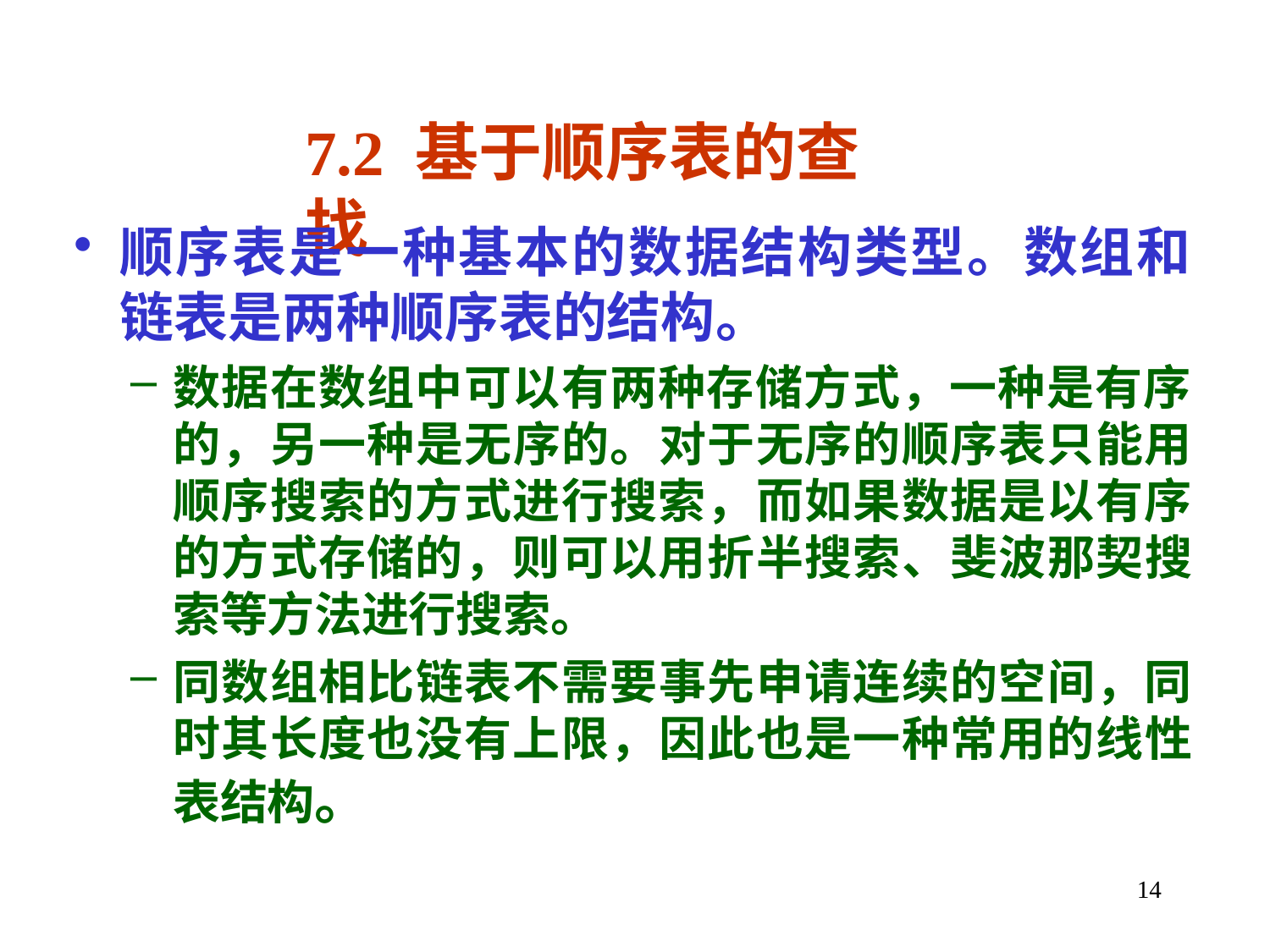

7.2 基于顺序表的查找
顺序表是一种基本的数据结构类型。数组和链表是两种顺序表的结构。
数据在数组中可以有两种存储方式，一种是有序的，另一种是无序的。对于无序的顺序表只能用顺序搜索的方式进行搜索，而如果数据是以有序的方式存储的，则可以用折半搜索、斐波那契搜索等方法进行搜索。
同数组相比链表不需要事先申请连续的空间，同时其长度也没有上限，因此也是一种常用的线性表结构。
14